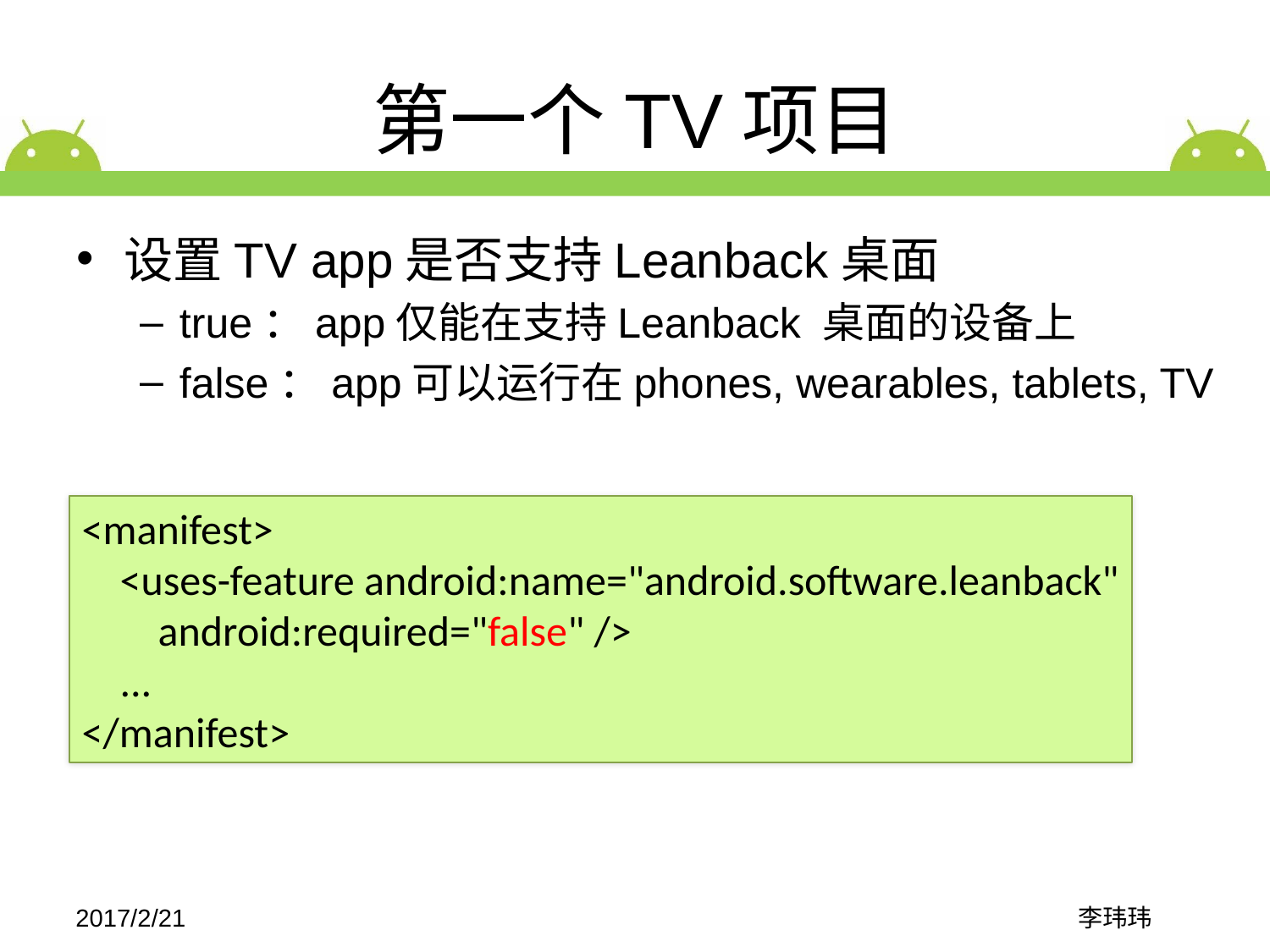

# 第一个TV项目
设置TV app是否支持Leanback桌面
true：app仅能在支持Leanback 桌面的设备上
false：app可以运行在phones, wearables, tablets, TV
<manifest>
    <uses-feature android:name="android.software.leanback"
        android:required="false" />
    ...
</manifest>